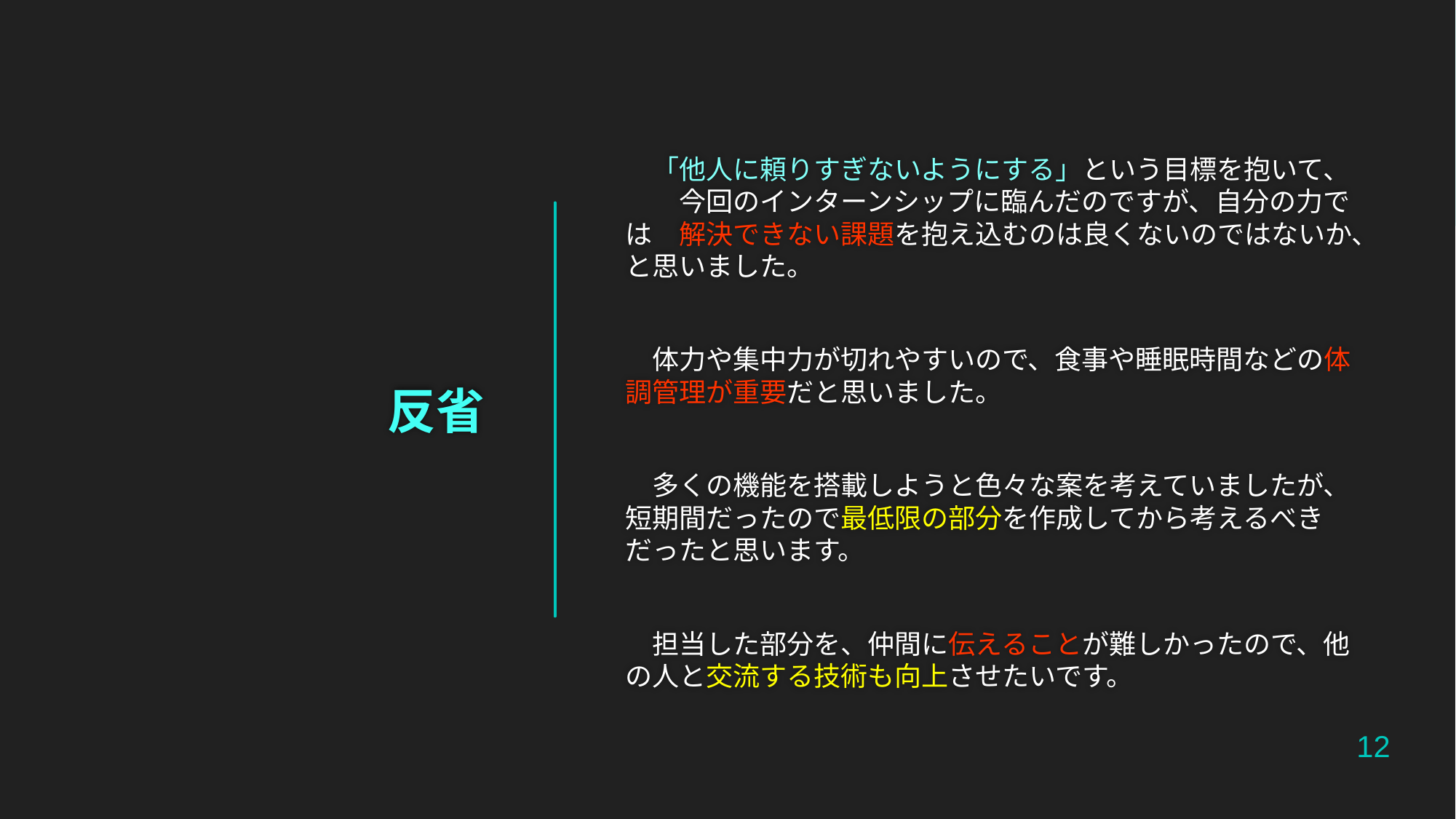

「他人に頼りすぎないようにする」という目標を抱いて、　　今回のインターンシップに臨んだのですが、自分の力では　解決できない課題を抱え込むのは良くないのではないか、と思いました。

　体力や集中力が切れやすいので、食事や睡眠時間などの体調管理が重要だと思いました。

　多くの機能を搭載しようと色々な案を考えていましたが、短期間だったので最低限の部分を作成してから考えるべきだったと思います。

　担当した部分を、仲間に伝えることが難しかったので、他の人と交流する技術も向上させたいです。
# 反省
12